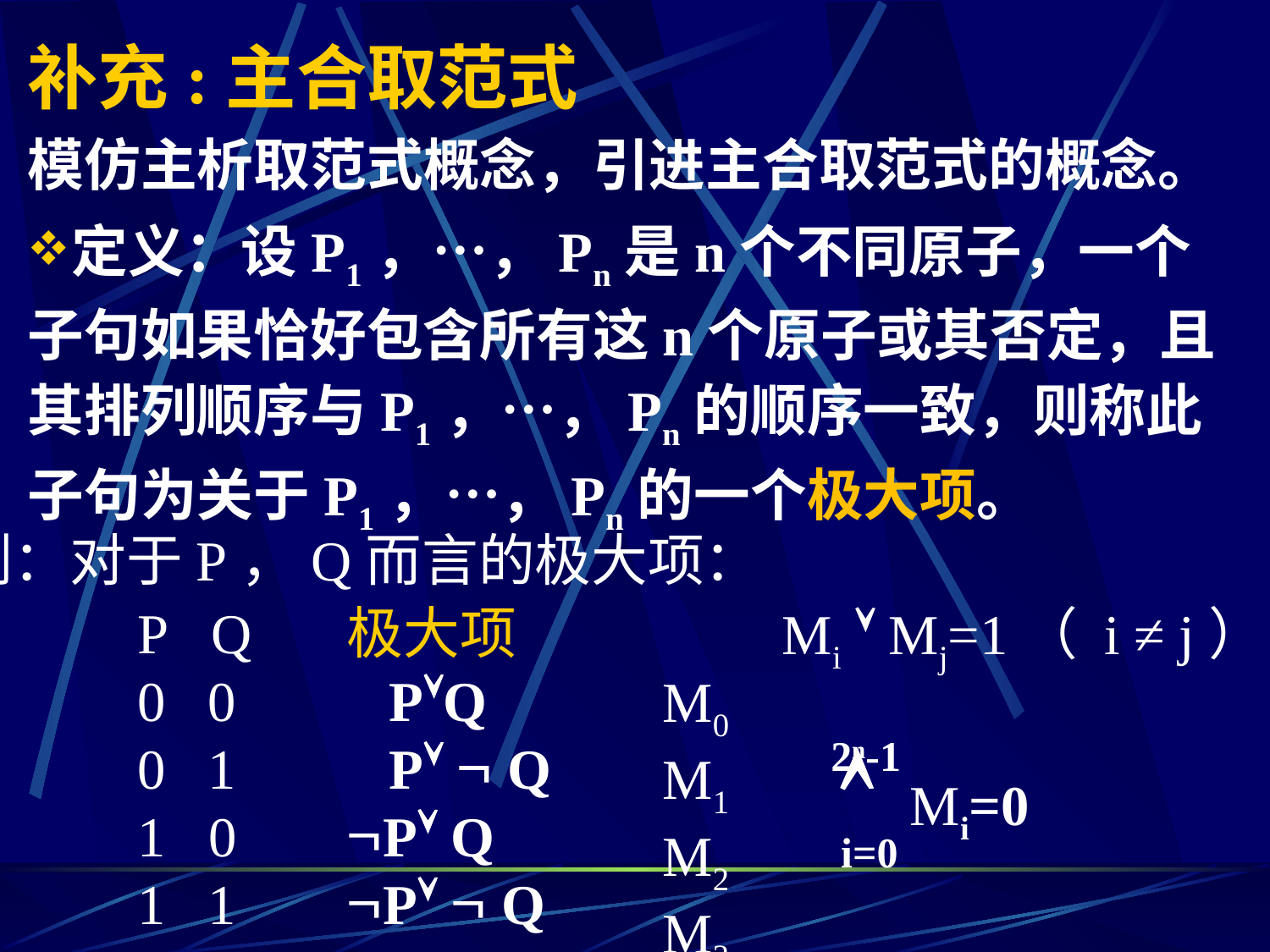

# 补充:主合取范式
模仿主析取范式概念，引进主合取范式的概念。
定义：设P1，…，Pn是n个不同原子，一个子句如果恰好包含所有这n个原子或其否定，且其排列顺序与P1，…，Pn的顺序一致，则称此子句为关于P1，…，Pn的一个极大项。
例：对于P，Q而言的极大项：
极大项
   P∨Q
   P∨ ¬ Q
¬P∨ Q
¬P∨ ¬ Q
P   Q
0   0
0   1
0
1   1
Mi ∨ Mj=1（ i ≠ j）
M0
M1
M2
M3
2n-1
∧
Mi=0
i=0
119